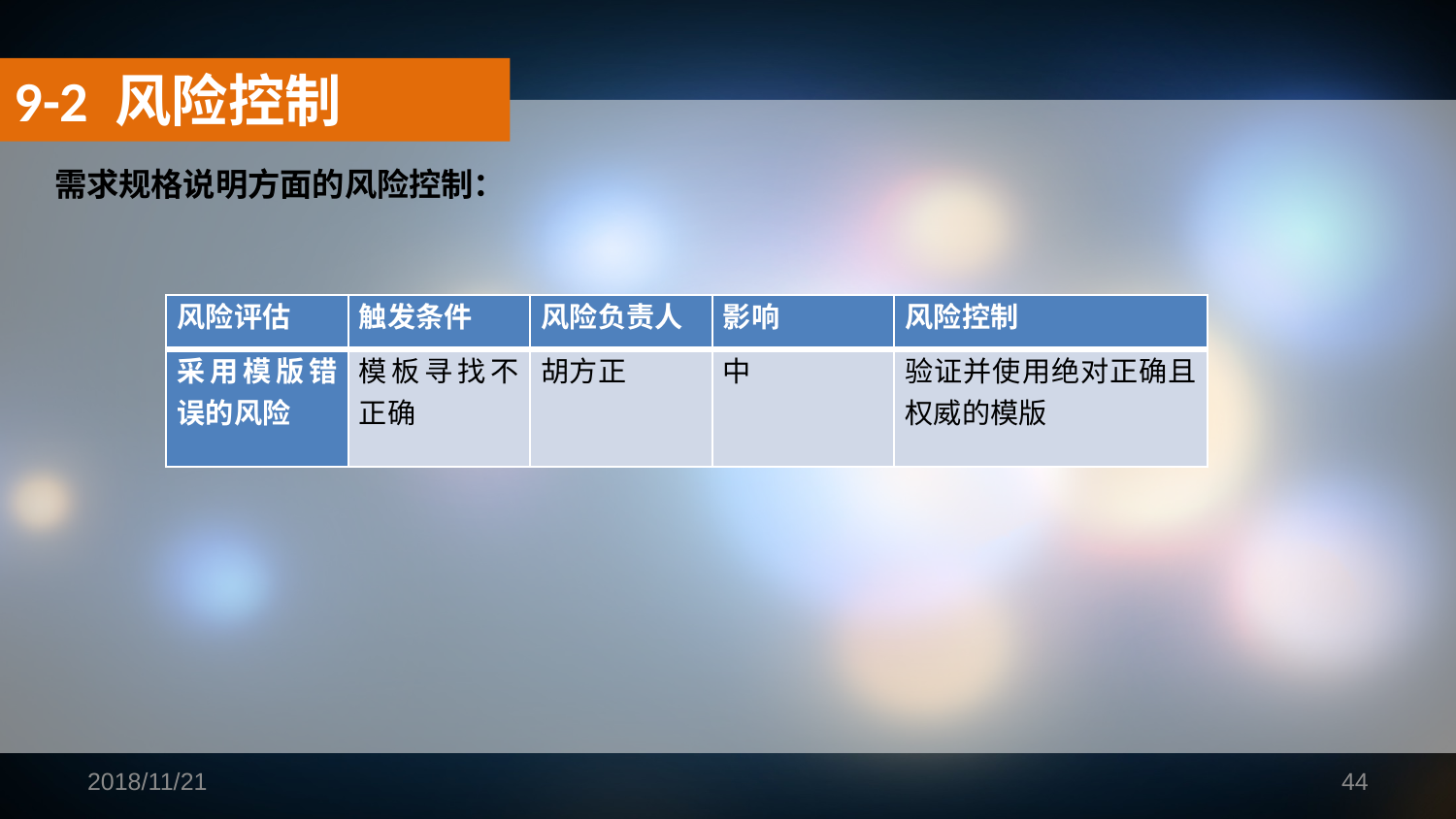

9-2 风险控制

需求规格说明方面的风险控制：
| 风险评估 | 触发条件 | 风险负责人 | 影响 | 风险控制 |
| --- | --- | --- | --- | --- |
| 采用模版错误的风险 | 模板寻找不正确 | 胡方正 | 中 | 验证并使用绝对正确且权威的模版 |
2018/11/21
44